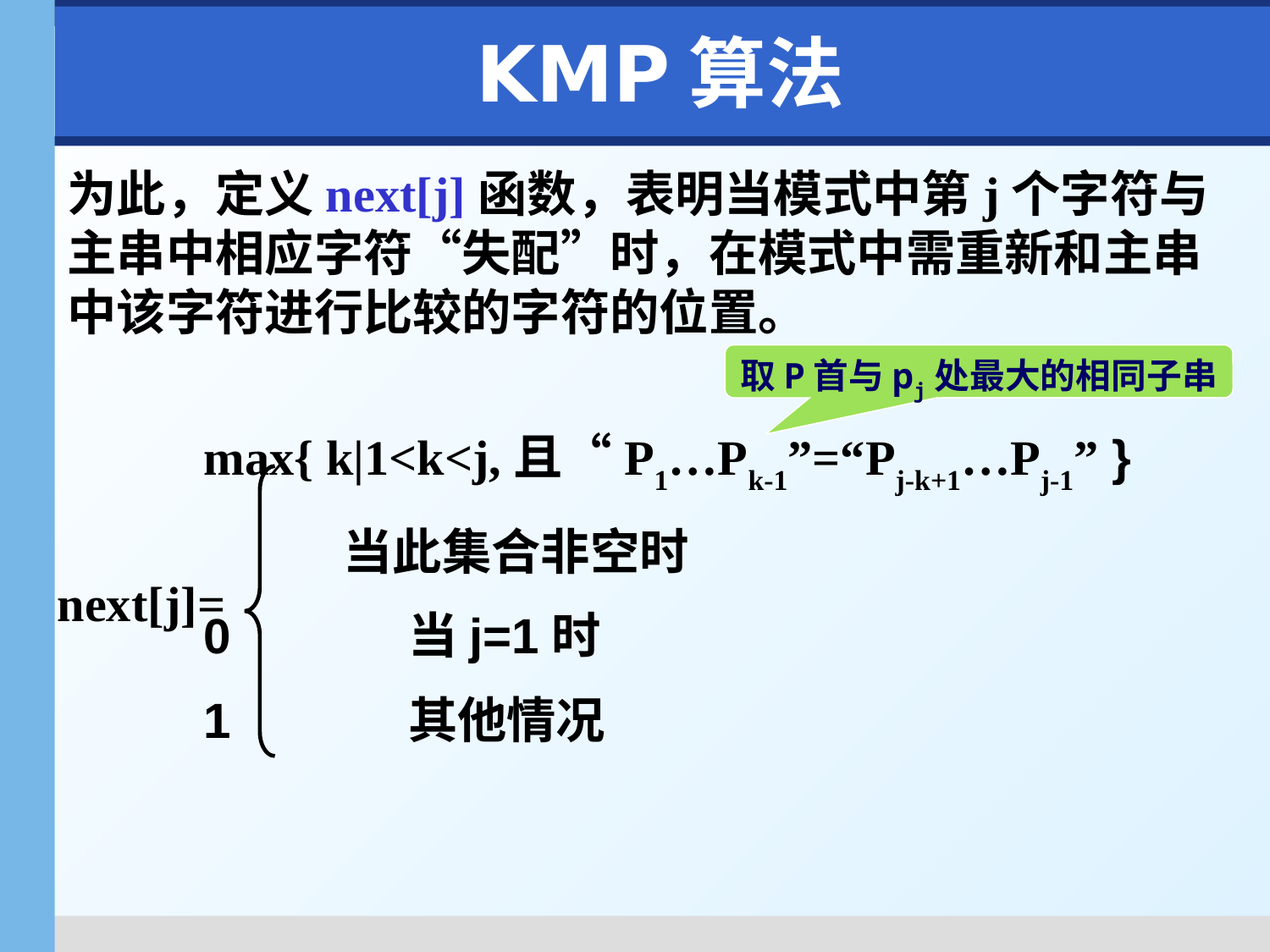

# KMP算法
为此，定义next[j]函数，表明当模式中第j个字符与主串中相应字符“失配”时，在模式中需重新和主串中该字符进行比较的字符的位置。

       max{ k|1<k<j,且“P1…Pk-1”=“Pj-k+1…Pj-1” }
                    当此集合非空时
       0            当j=1时
       1            其他情况
取P首与pj处最大的相同子串

next[j]=